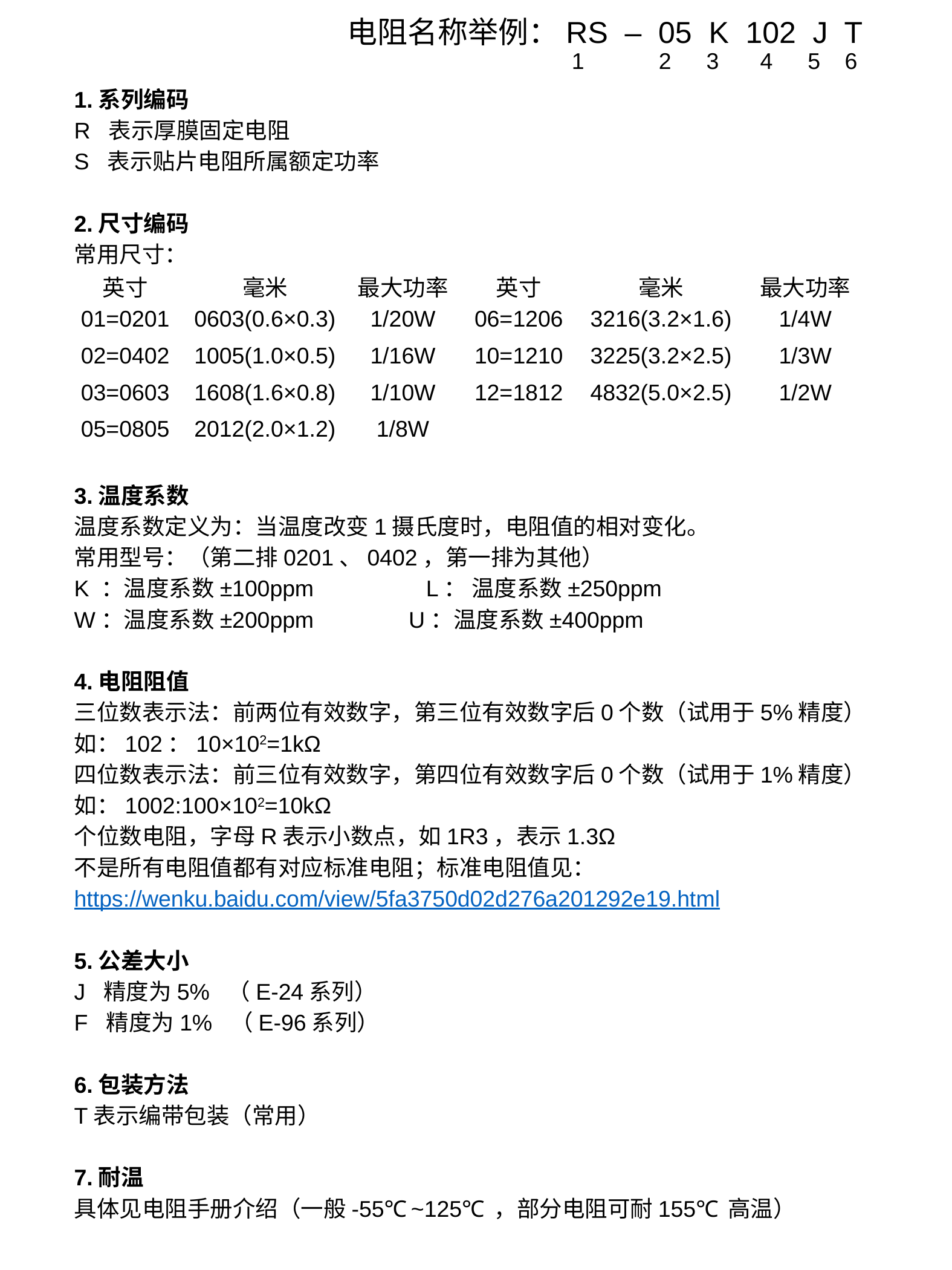

电阻名称举例：RS  –  05  K  102  J  T
1
2
3
4
5
6
1.系列编码
R  表示厚膜固定电阻
S  表示贴片电阻所属额定功率

2.尺寸编码
常用尺寸：

3.温度系数
温度系数定义为：当温度改变1摄氏度时，电阻值的相对变化。
常用型号：（第二排0201、0402，第一排为其他）
K ：温度系数±100ppm        一一 L： 温度系数±250ppm
W：温度系数±200ppm               U：温度系数±400ppm

4.电阻阻值
三位数表示法：前两位有效数字，第三位有效数字后0个数（试用于5%精度）
如：102：10×102=1kΩ
四位数表示法：前三位有效数字，第四位有效数字后0个数（试用于1%精度）
如：1002:100×102=10kΩ
个位数电阻，字母R表示小数点，如1R3，表示1.3Ω
不是所有电阻值都有对应标准电阻；标准电阻值见：https://wenku.baidu.com/view/5fa3750d02d276a201292e19.html

5.公差大小
J  精度为5%  （E-24系列）
F  精度为1%  （E-96系列）

6.包装方法
T表示编带包装（常用）

7.耐温
具体见电阻手册介绍（一般-55℃~125℃，部分电阻可耐155℃高温）
| 英寸 | 毫米 | 最大功率 | 英寸 | 毫米 | 最大功率 |
| --- | --- | --- | --- | --- | --- |
| 01=0201 | 0603(0.6×0.3) | 1/20W | 06=1206 | 3216(3.2×1.6) | 1/4W |
| 02=0402 | 1005(1.0×0.5) | 1/16W | 10=1210 | 3225(3.2×2.5) | 1/3W |
| 03=0603 | 1608(1.6×0.8) | 1/10W | 12=1812 | 4832(5.0×2.5) | 1/2W |
| 05=0805 | 2012(2.0×1.2) | 1/8W |  |  |  |